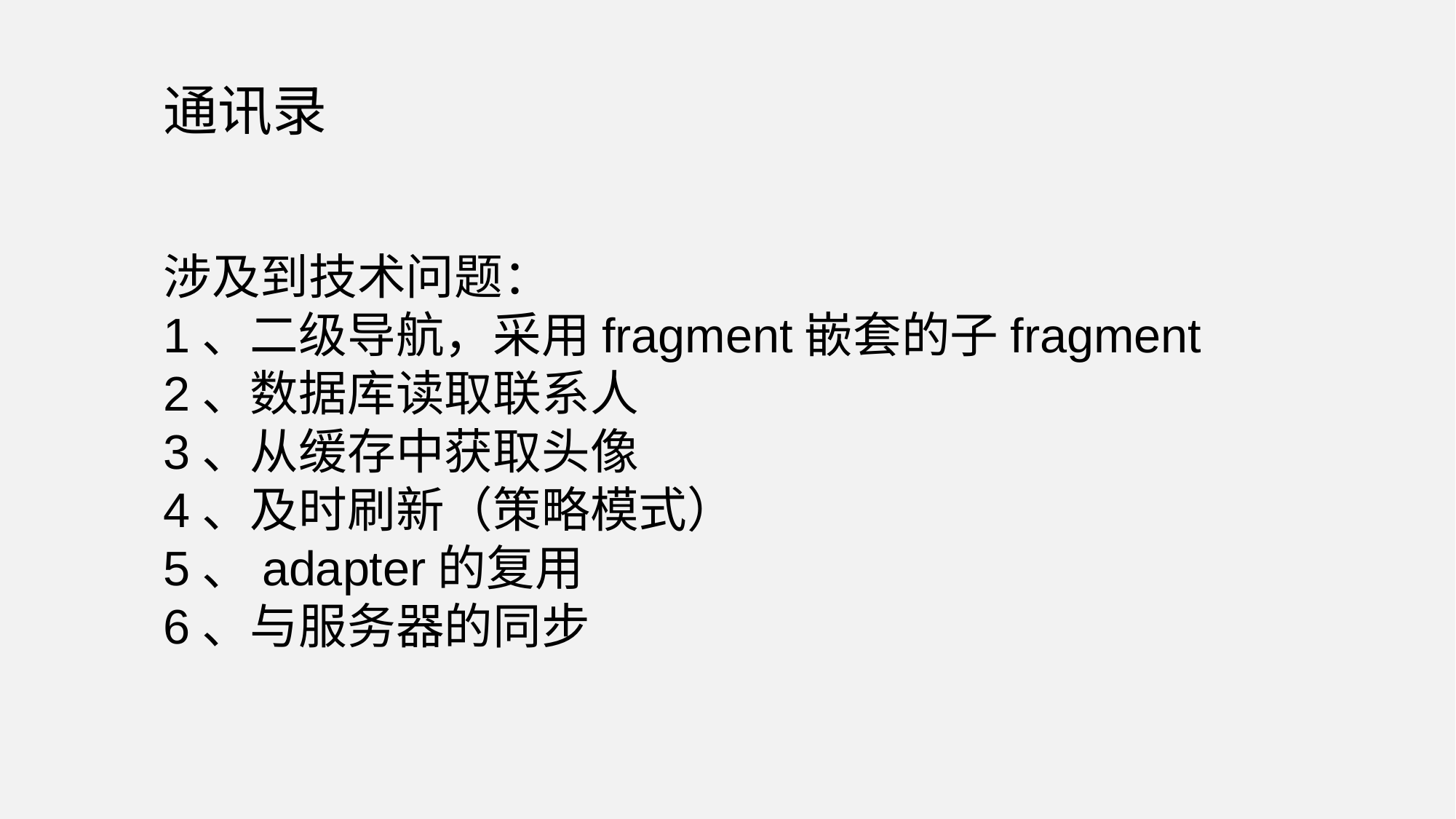

通讯录
涉及到技术问题：
1、二级导航，采用fragment嵌套的子fragment
2、数据库读取联系人
3、从缓存中获取头像
4、及时刷新（策略模式）
5、adapter的复用
6、与服务器的同步